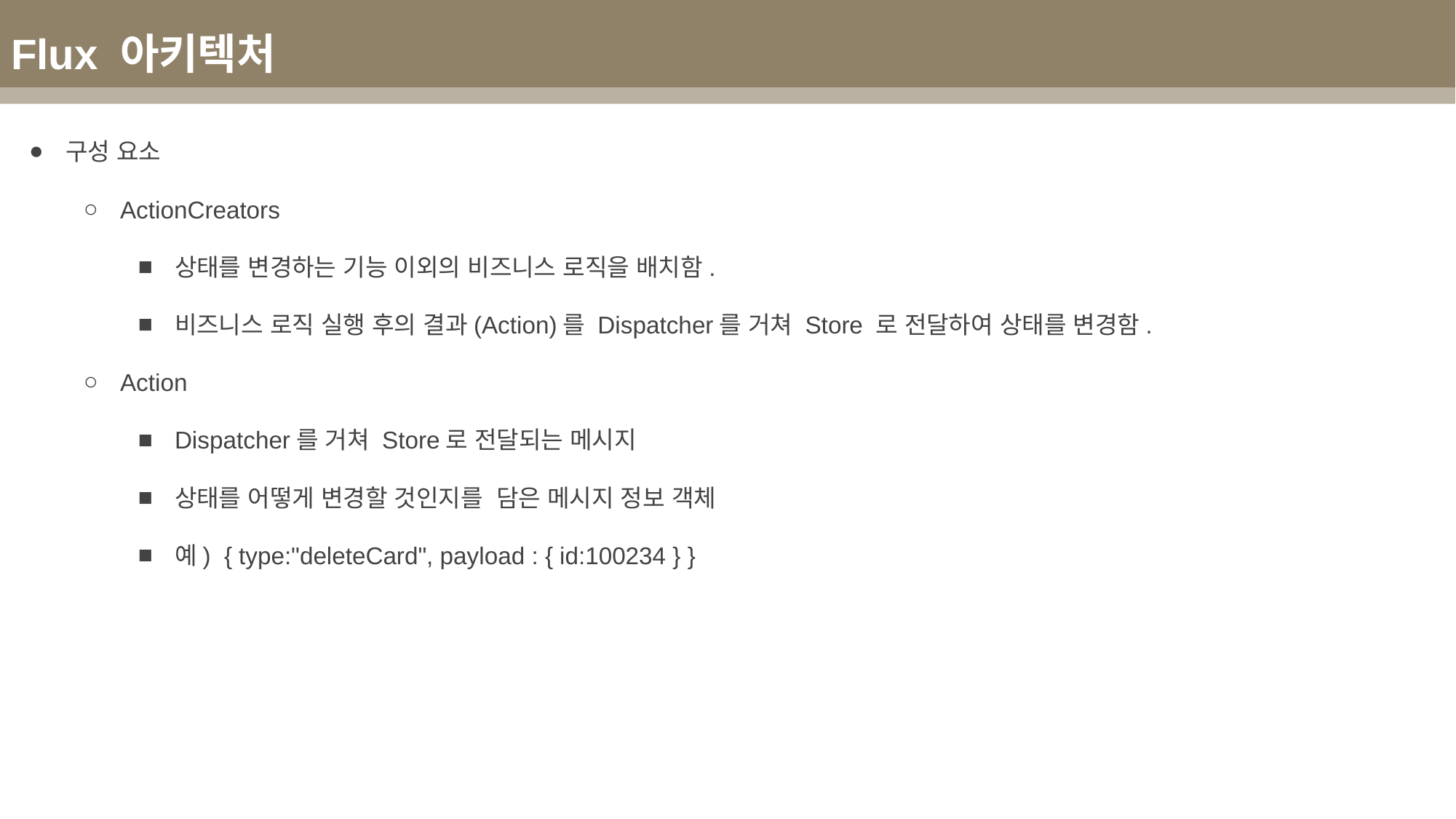

Flux 아키텍처
구성 요소
ActionCreators
상태를 변경하는 기능 이외의 비즈니스 로직을 배치함.
비즈니스 로직 실행 후의 결과(Action)를 Dispatcher를 거쳐 Store 로 전달하여 상태를 변경함.
Action
Dispatcher를 거쳐 Store로 전달되는 메시지
상태를 어떻게 변경할 것인지를  담은 메시지 정보 객체
예)  { type:"deleteCard", payload : { id:100234 } }